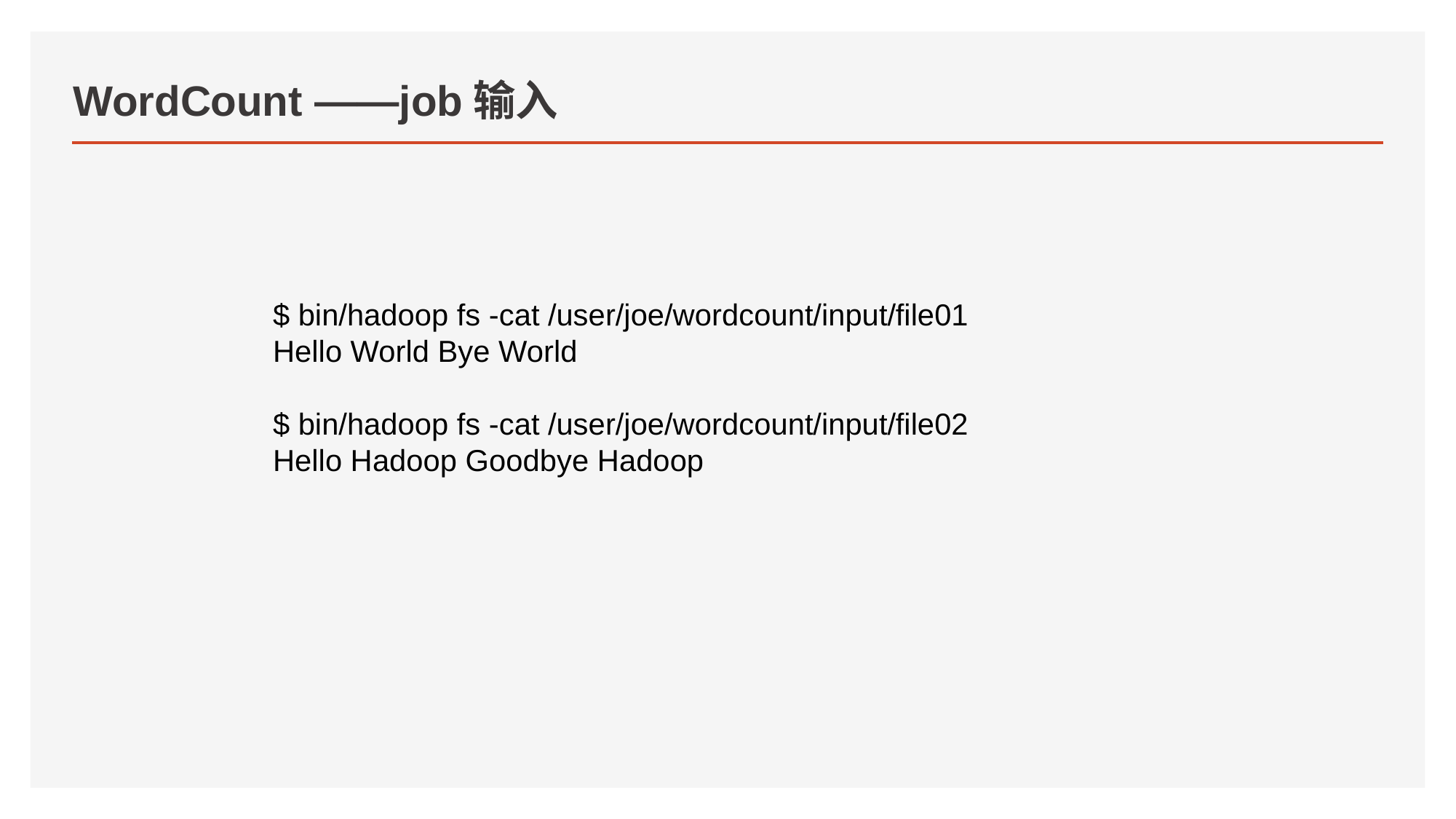

# WordCount ——job输入
$ bin/hadoop fs -cat /user/joe/wordcount/input/file01
Hello World Bye World

$ bin/hadoop fs -cat /user/joe/wordcount/input/file02
Hello Hadoop Goodbye Hadoop